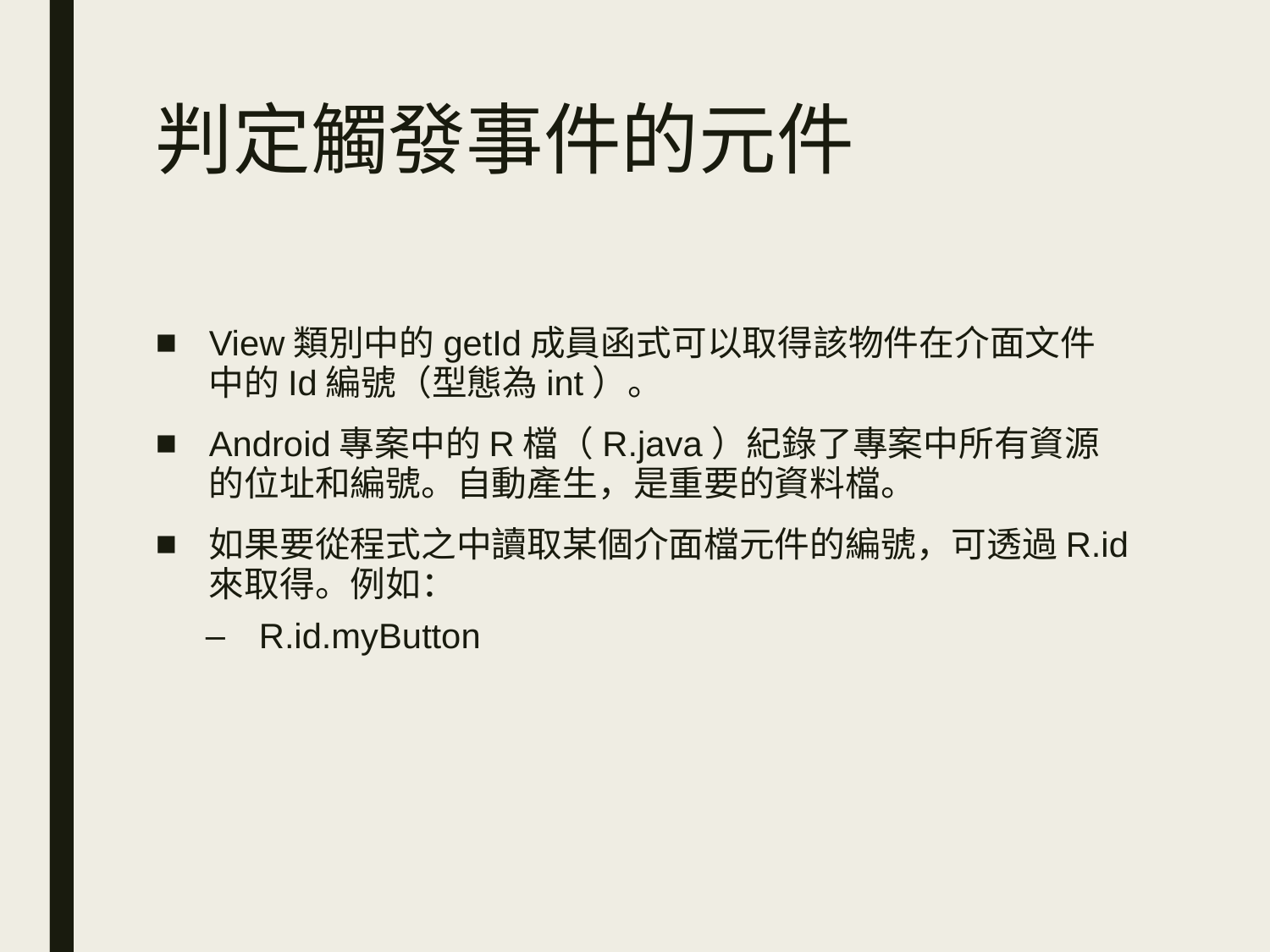

# 判定觸發事件的元件
View類別中的getId成員函式可以取得該物件在介面文件中的Id編號（型態為int）。
Android專案中的R檔（R.java）紀錄了專案中所有資源的位址和編號。自動產生，是重要的資料檔。
如果要從程式之中讀取某個介面檔元件的編號，可透過R.id來取得。例如：
R.id.myButton